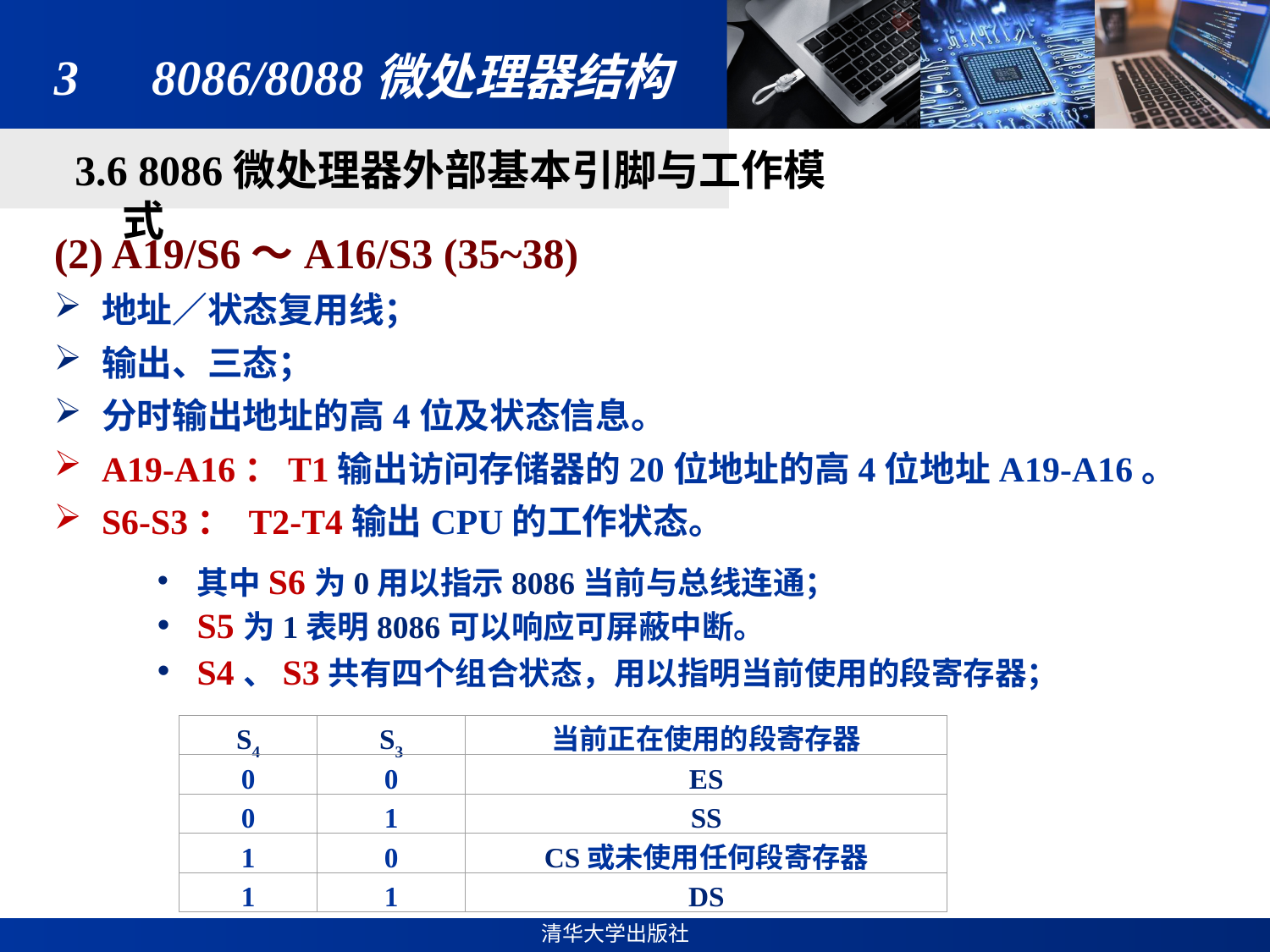

# 3　8086/8088微处理器结构
3.6 8086微处理器外部基本引脚与工作模式

(2) A19/S6～A16/S3 (35~38)
地址／状态复用线；
输出、三态；
分时输出地址的高4位及状态信息。
A19-A16：T1输出访问存储器的20位地址的高4位地址A19-A16。
S6-S3： T2-T4输出CPU的工作状态。
其中S6为0用以指示8086当前与总线连通；
S5为1表明8086可以响应可屏蔽中断。
S4、S3共有四个组合状态，用以指明当前使用的段寄存器；

S4

S3

当前正在使用的段寄存器

0

0

ES

0

1

SS

1

0

CS或未使用任何段寄存器

1

1

DS